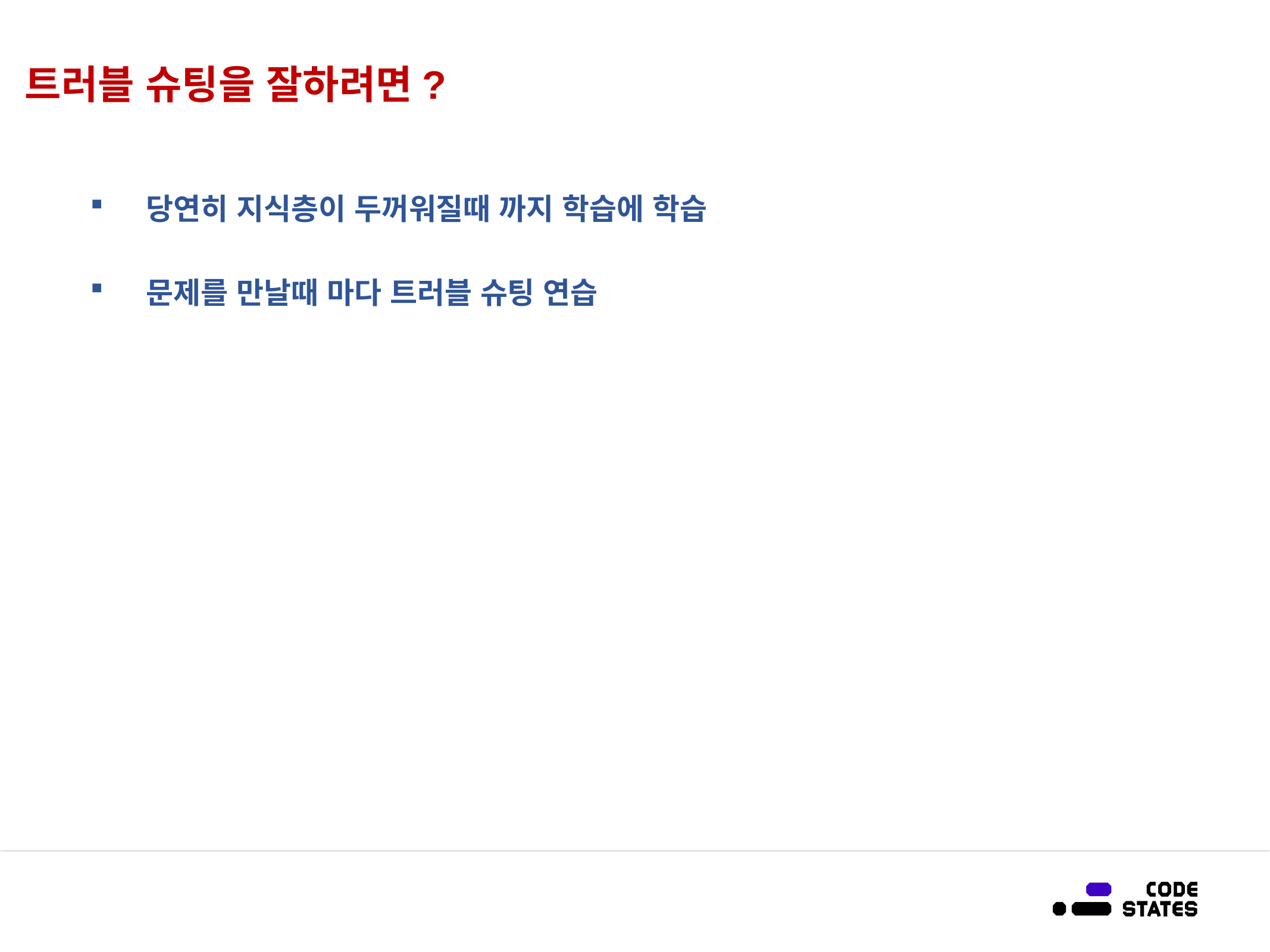

# 트러블 슈팅을 잘하려면?
당연히 지식층이 두꺼워질때 까지 학습에 학습

문제를 만날때 마다 트러블 슈팅 연습